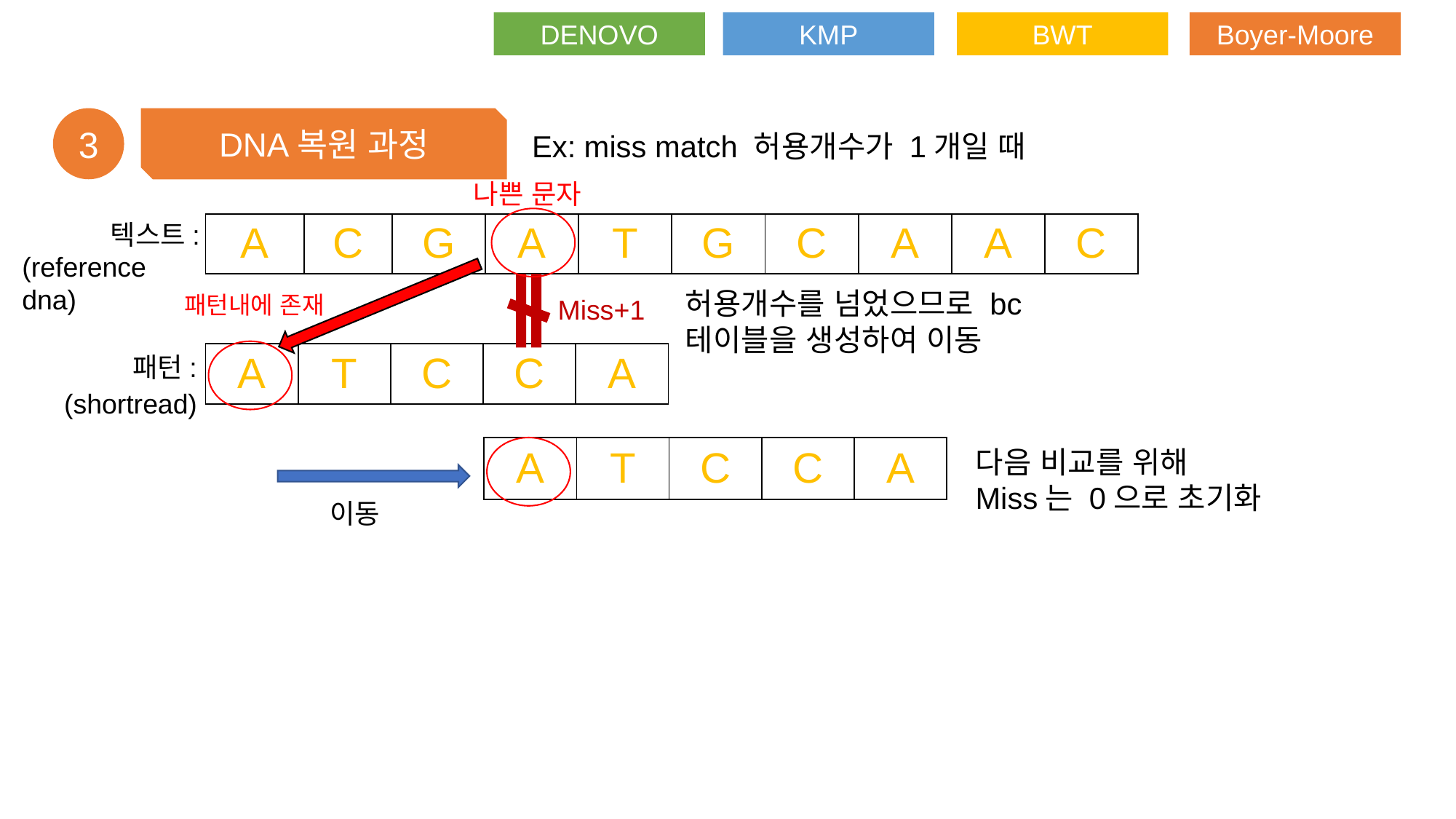

DENOVO
KMP
BWT
Boyer-Moore
3
DNA복원 과정
Ex: miss match 허용개수가 1개일 때
나쁜 문자

텍스트:
| A | C | G | A | T | G | C | A | A | C |
| --- | --- | --- | --- | --- | --- | --- | --- | --- | --- |
(reference dna)
허용개수를 넘었으므로 bc테이블을 생성하여 이동
패턴내에 존재
Miss+1

| A | T | C | C | A |
| --- | --- | --- | --- | --- |
패턴:
(shortread)

다음 비교를 위해
Miss는 0으로 초기화
| A | T | C | C | A |
| --- | --- | --- | --- | --- |

이동